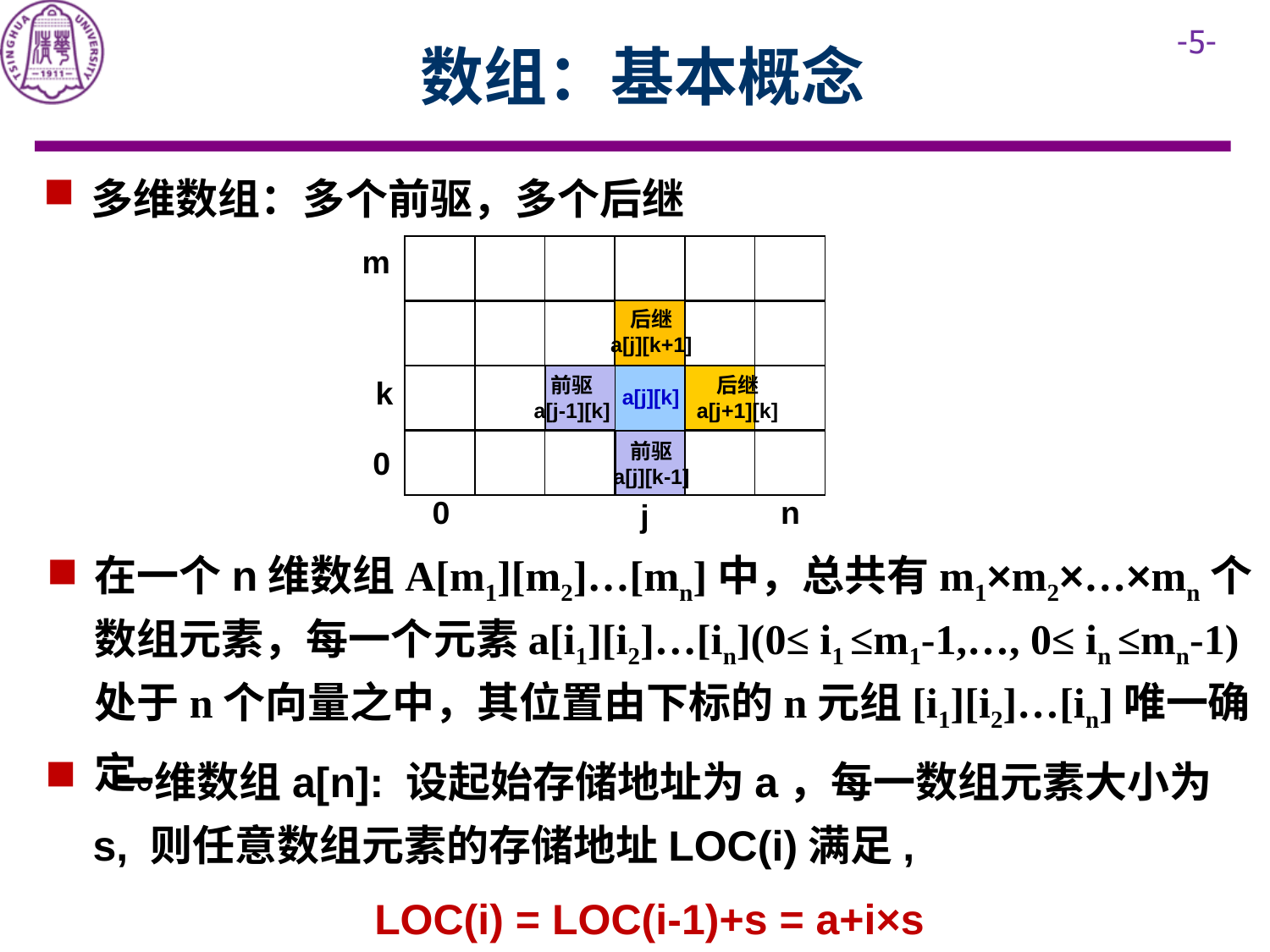

# 数组：基本概念
多维数组：多个前驱，多个后继
m

后继
a[j][k+1]

后继
a[j+1][k]
前驱
a[j-1][k]
k
a[j][k]

前驱
a[j][k-1]
0
0
n
j
在一个n维数组A[m1][m2]…[mn]中，总共有m1×m2×…×mn个数组元素，每一个元素a[i1][i2]…[in](0≤ i1 ≤m1-1,…, 0≤ in ≤mn-1)处于n个向量之中，其位置由下标的n元组[i1][i2]…[in]唯一确定。
 一维数组a[n]: 设起始存储地址为a，每一数组元素大小为s, 则任意数组元素的存储地址LOC(i)满足,
LOC(i) = LOC(i-1)+s = a+i×s